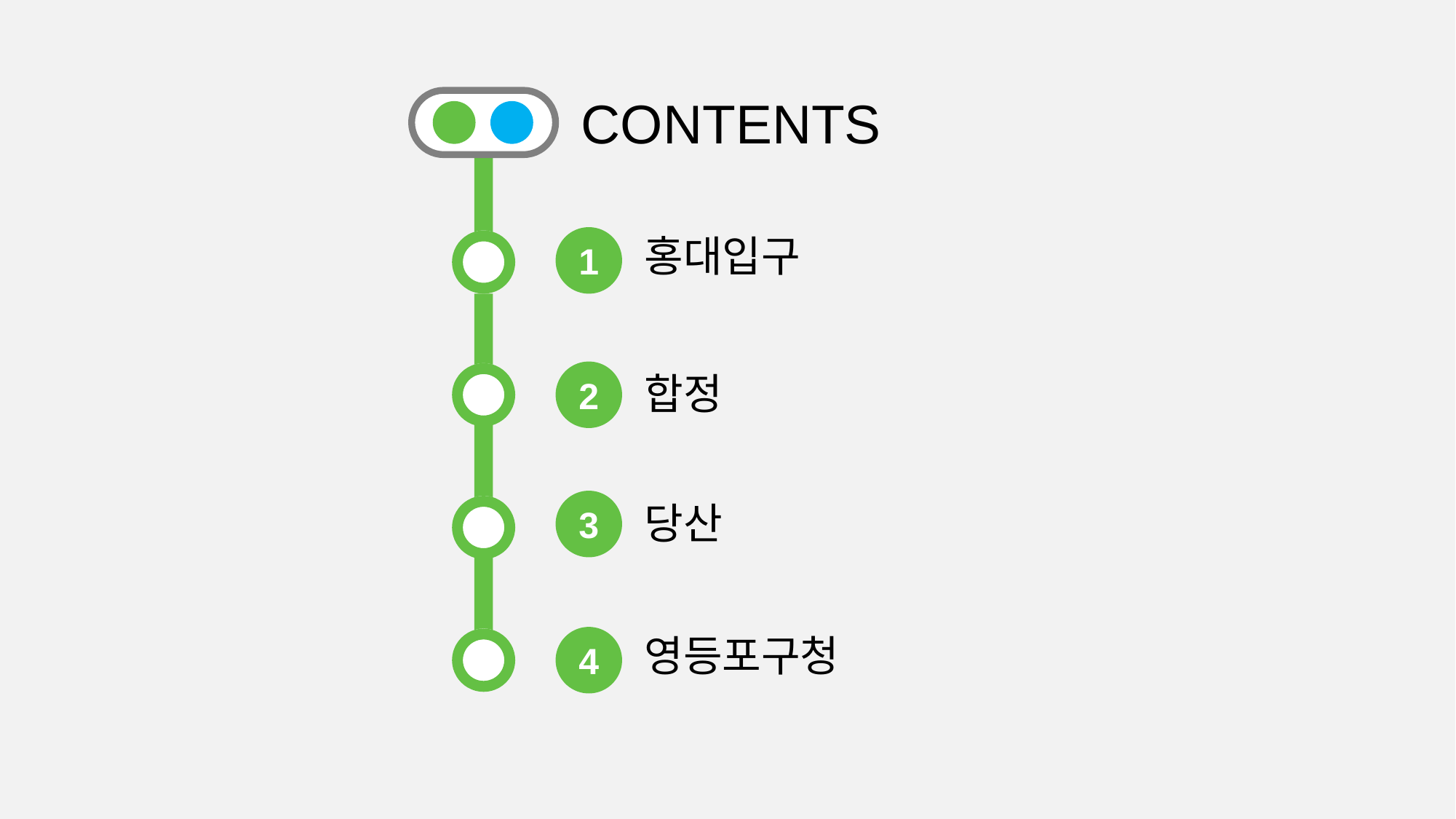

CONTENTS

홍대입구
1

합정
2

3
당산

영등포구청
4